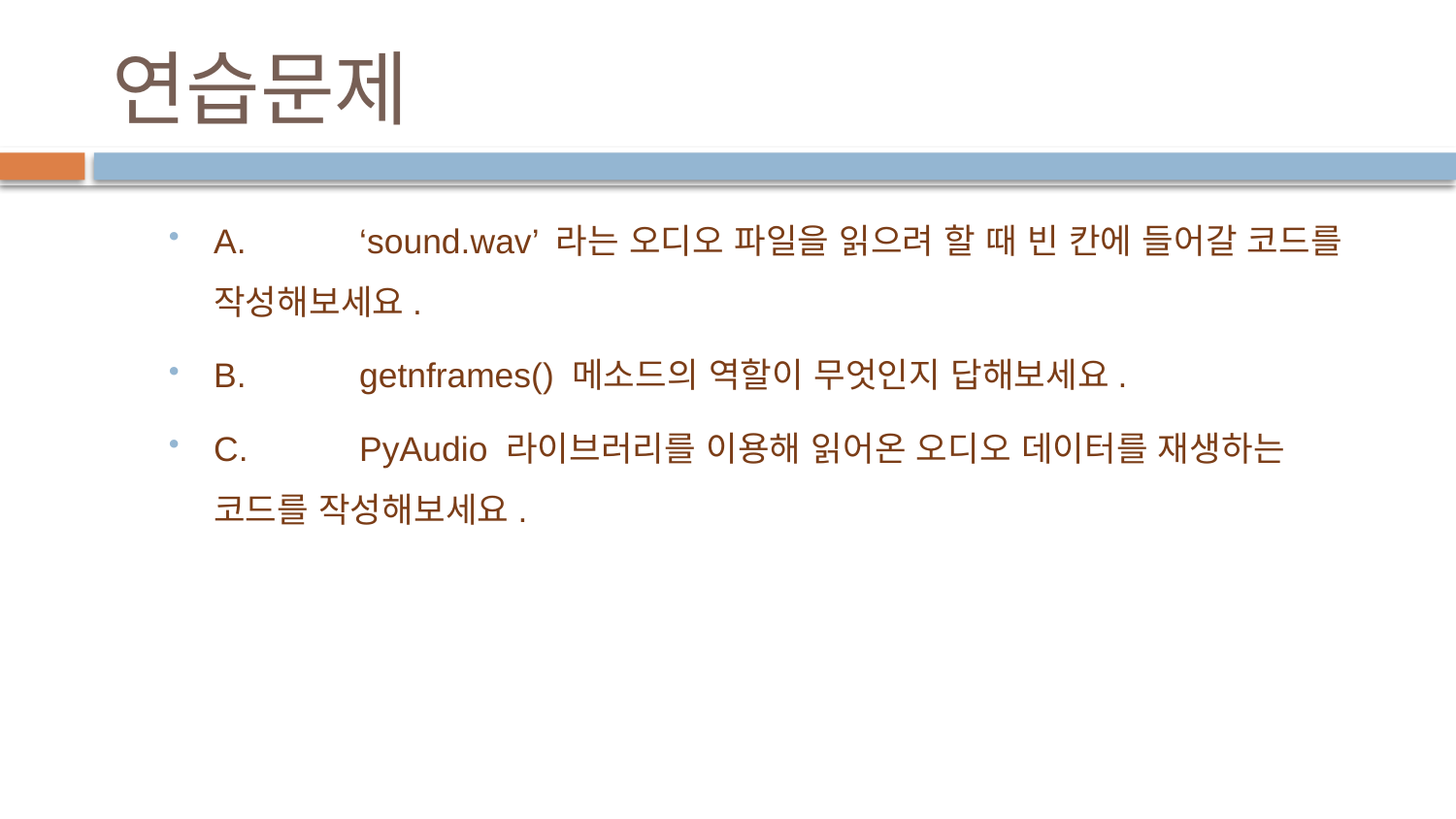

# 연습문제
A.	‘sound.wav’ 라는 오디오 파일을 읽으려 할 때 빈 칸에 들어갈 코드를 작성해보세요.
B.	getnframes() 메소드의 역할이 무엇인지 답해보세요.
C.	PyAudio 라이브러리를 이용해 읽어온 오디오 데이터를 재생하는 코드를 작성해보세요.